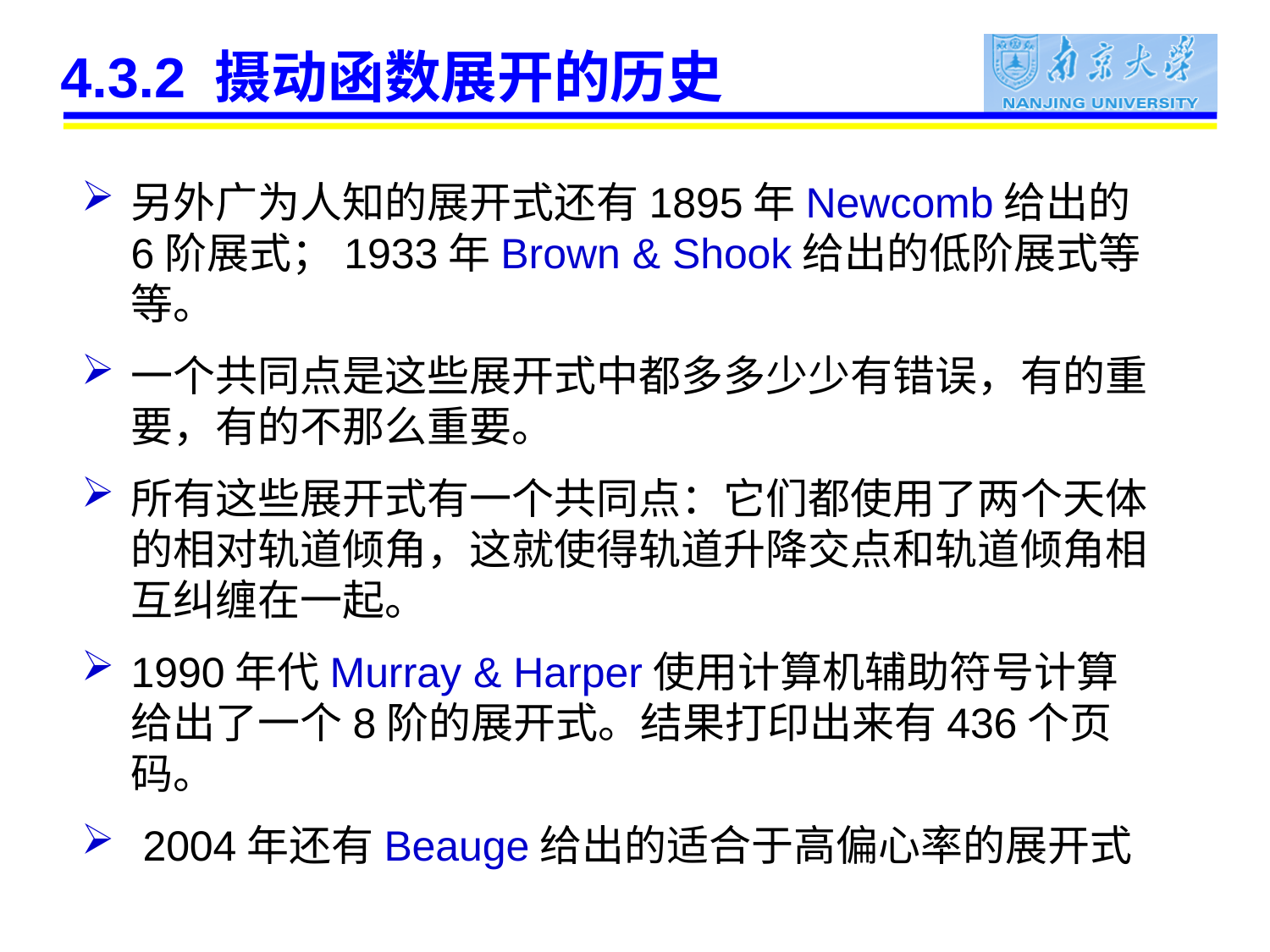

# 4.3.2 摄动函数展开的历史
另外广为人知的展开式还有1895年Newcomb给出的6阶展式；1933年Brown & Shook给出的低阶展式等等。
一个共同点是这些展开式中都多多少少有错误，有的重要，有的不那么重要。
所有这些展开式有一个共同点：它们都使用了两个天体的相对轨道倾角，这就使得轨道升降交点和轨道倾角相互纠缠在一起。
1990年代Murray & Harper使用计算机辅助符号计算给出了一个8阶的展开式。结果打印出来有436个页码。
 2004年还有Beauge给出的适合于高偏心率的展开式